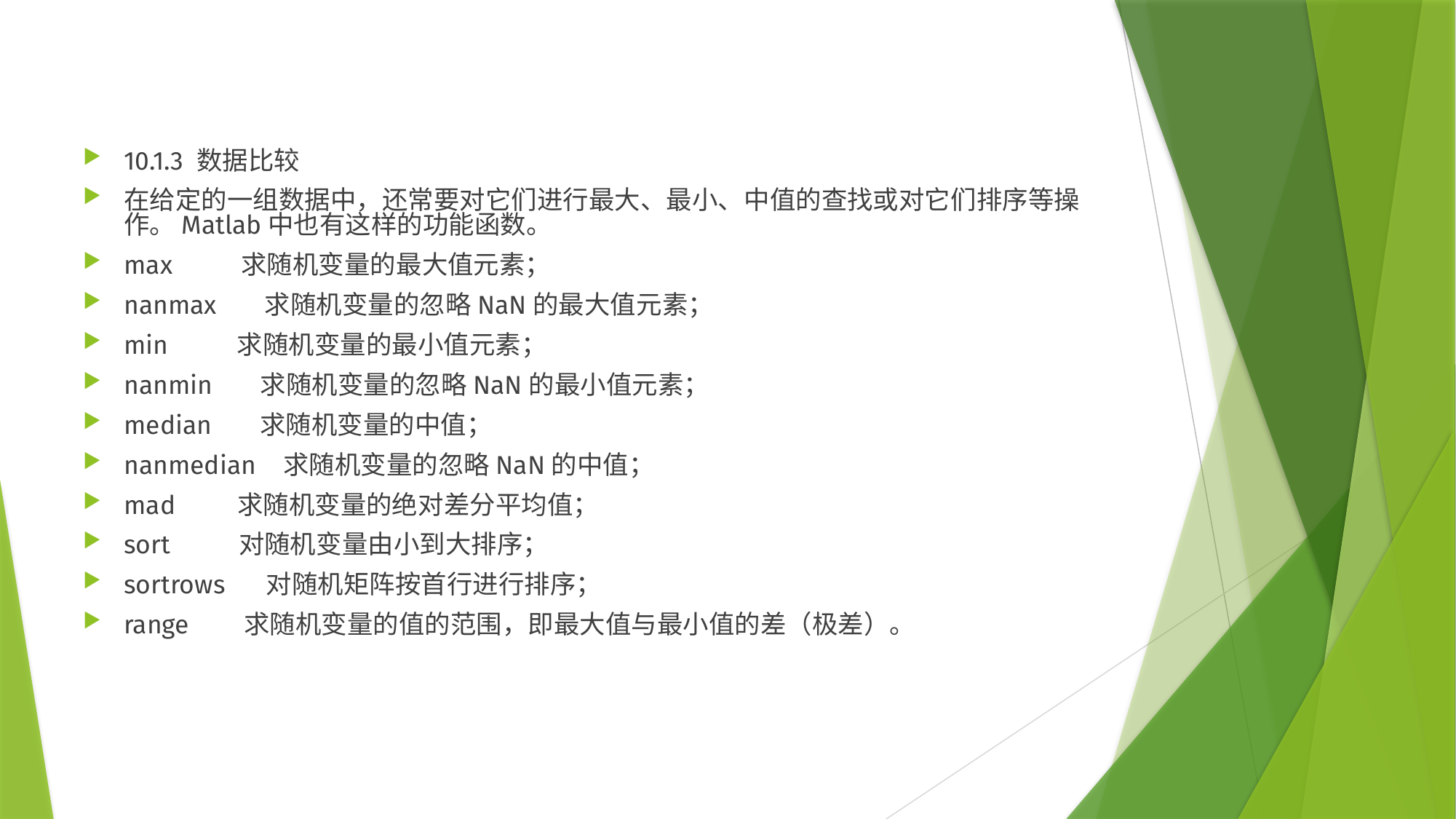

10.1.3 数据比较
在给定的一组数据中，还常要对它们进行最大、最小、中值的查找或对它们排序等操作。Matlab中也有这样的功能函数。
max         求随机变量的最大值元素；
nanmax      求随机变量的忽略NaN的最大值元素；
min         求随机变量的最小值元素；
nanmin      求随机变量的忽略NaN的最小值元素；
median      求随机变量的中值；
nanmedian   求随机变量的忽略NaN的中值；
mad        求随机变量的绝对差分平均值；
sort         对随机变量由小到大排序；
sortrows     对随机矩阵按首行进行排序；
range       求随机变量的值的范围，即最大值与最小值的差（极差）。